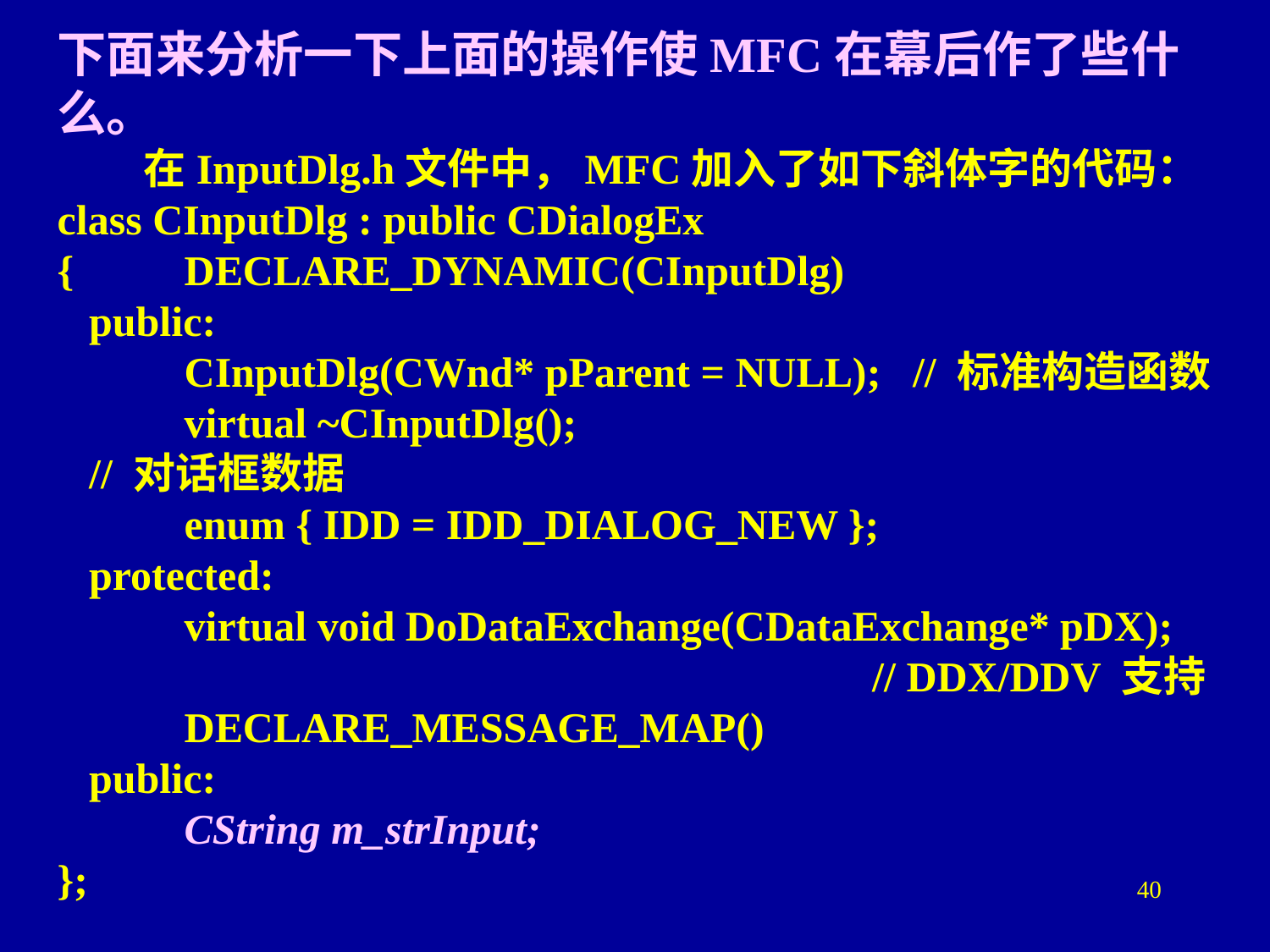

下面来分析一下上面的操作使MFC在幕后作了些什么。
        在InputDlg.h文件中，MFC加入了如下斜体字的代码：
class CInputDlg : public CDialogEx
{	DECLARE_DYNAMIC(CInputDlg)
   public:
	CInputDlg(CWnd* pParent = NULL);   // 标准构造函数
	virtual ~CInputDlg();
   // 对话框数据
	enum { IDD = IDD_DIALOG_NEW };
   protected:
	virtual void DoDataExchange(CDataExchange* pDX);
                                                                             // DDX/DDV 支持
 	DECLARE_MESSAGE_MAP()
   public:
	CString m_strInput;
};
40